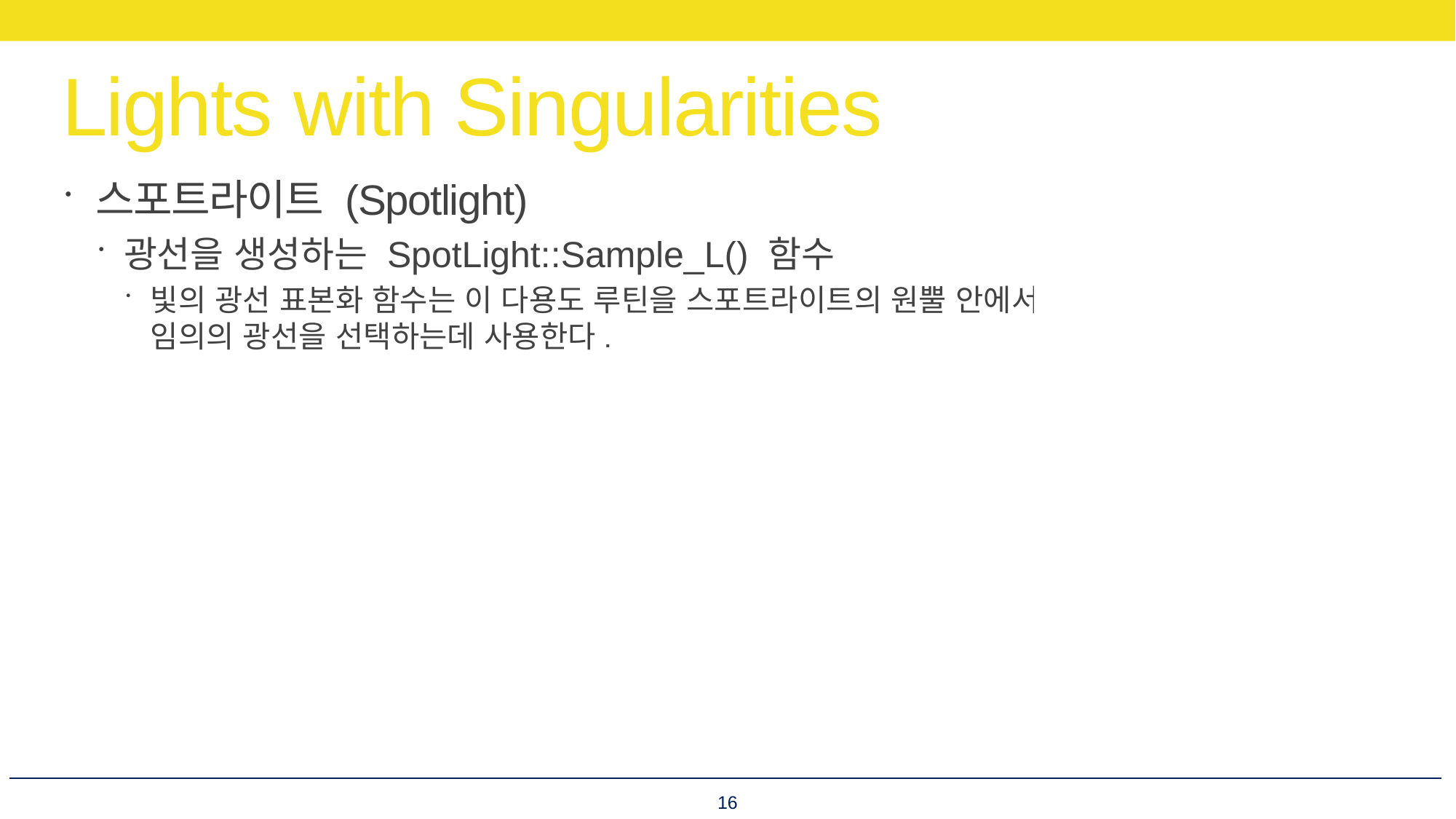

# Lights with Singularities
스포트라이트 (Spotlight)
광선을 생성하는 SpotLight::Sample_L() 함수
빛의 광선 표본화 함수는 이 다용도 루틴을 스포트라이트의 원뿔 안에서
임의의 광선을 선택하는데 사용한다.
16